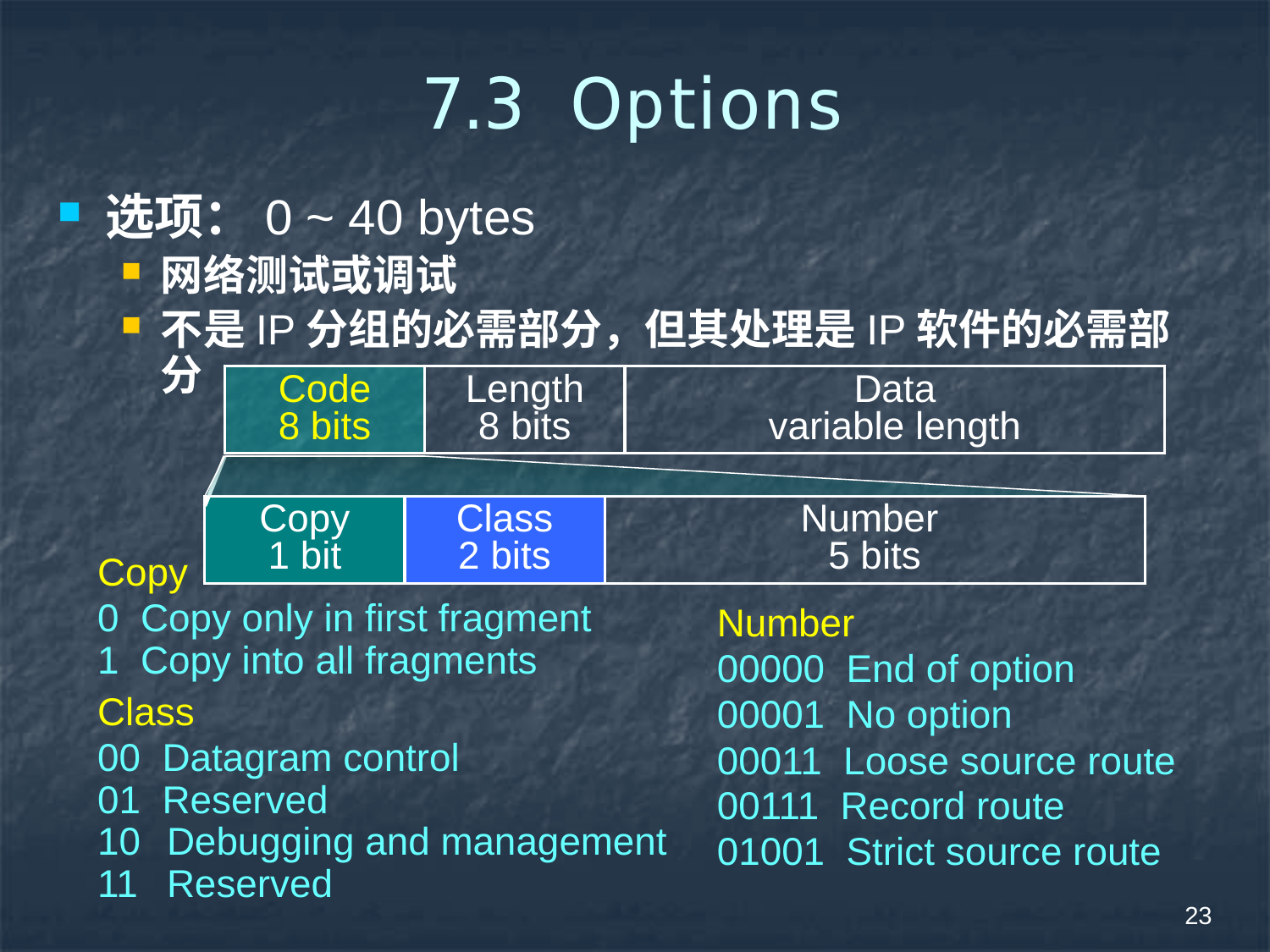

# 7.3  Options
选项：0 ~ 40 bytes
网络测试或调试
不是IP分组的必需部分，但其处理是IP软件的必需部分
Code
8 bits
Length
8 bits
Data
variable length

Copy
1 bit
Class
2 bits
Number
5 bits
Copy
0  Copy only in first fragment
1  Copy into all fragments
Number
00000  End of option
00001  No option
00011  Loose source route
00111  Record route
01001  Strict source route
Class
00  Datagram control
01  Reserved
  Debugging and management
  Reserved
23